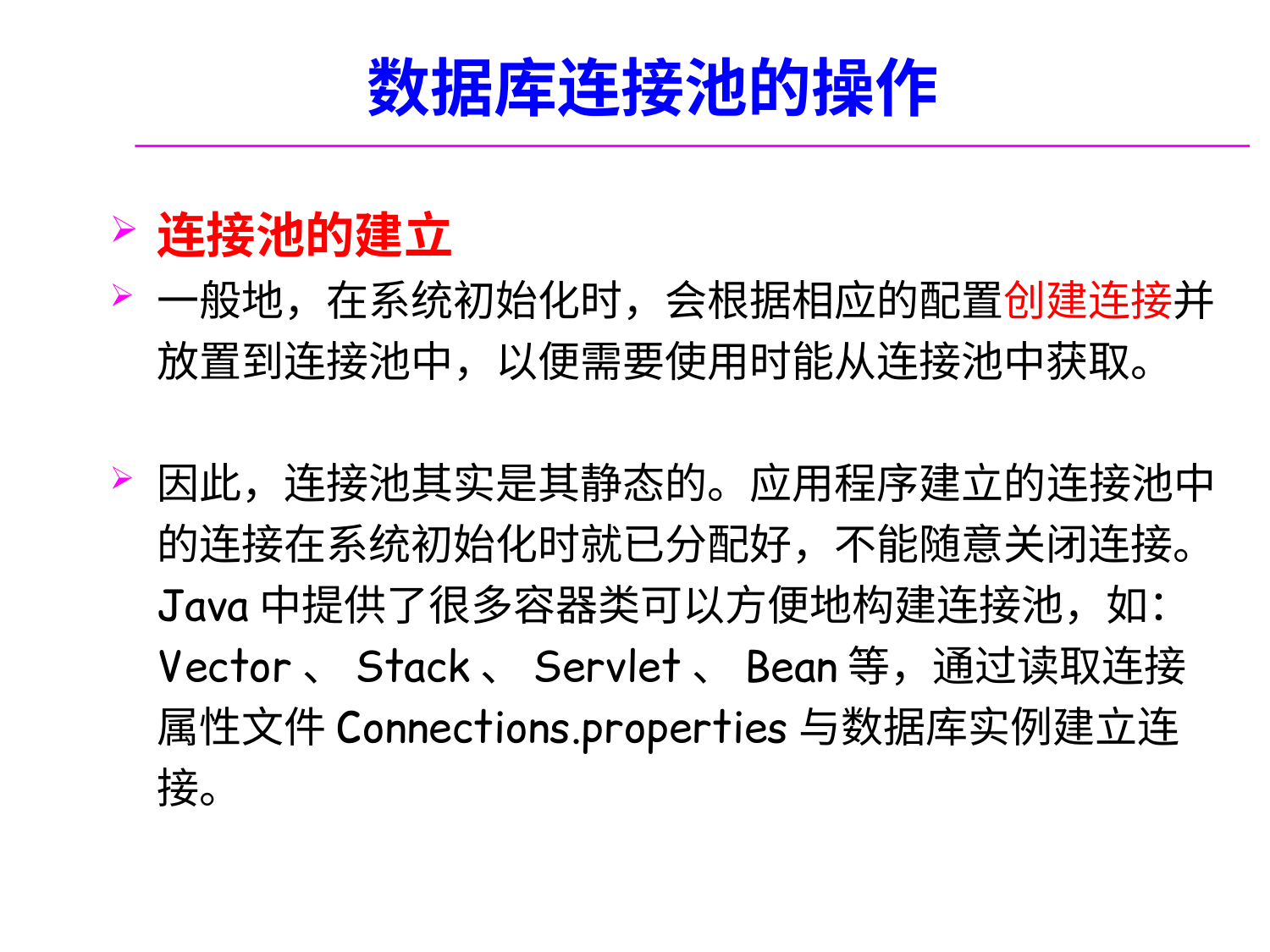

# 数据库连接池的操作
连接池的建立
一般地，在系统初始化时，会根据相应的配置创建连接并放置到连接池中，以便需要使用时能从连接池中获取。

因此，连接池其实是其静态的。应用程序建立的连接池中的连接在系统初始化时就已分配好，不能随意关闭连接。Java中提供了很多容器类可以方便地构建连接池，如：Vector、Stack、Servlet、Bean等，通过读取连接属性文件Connections.properties与数据库实例建立连接。
37